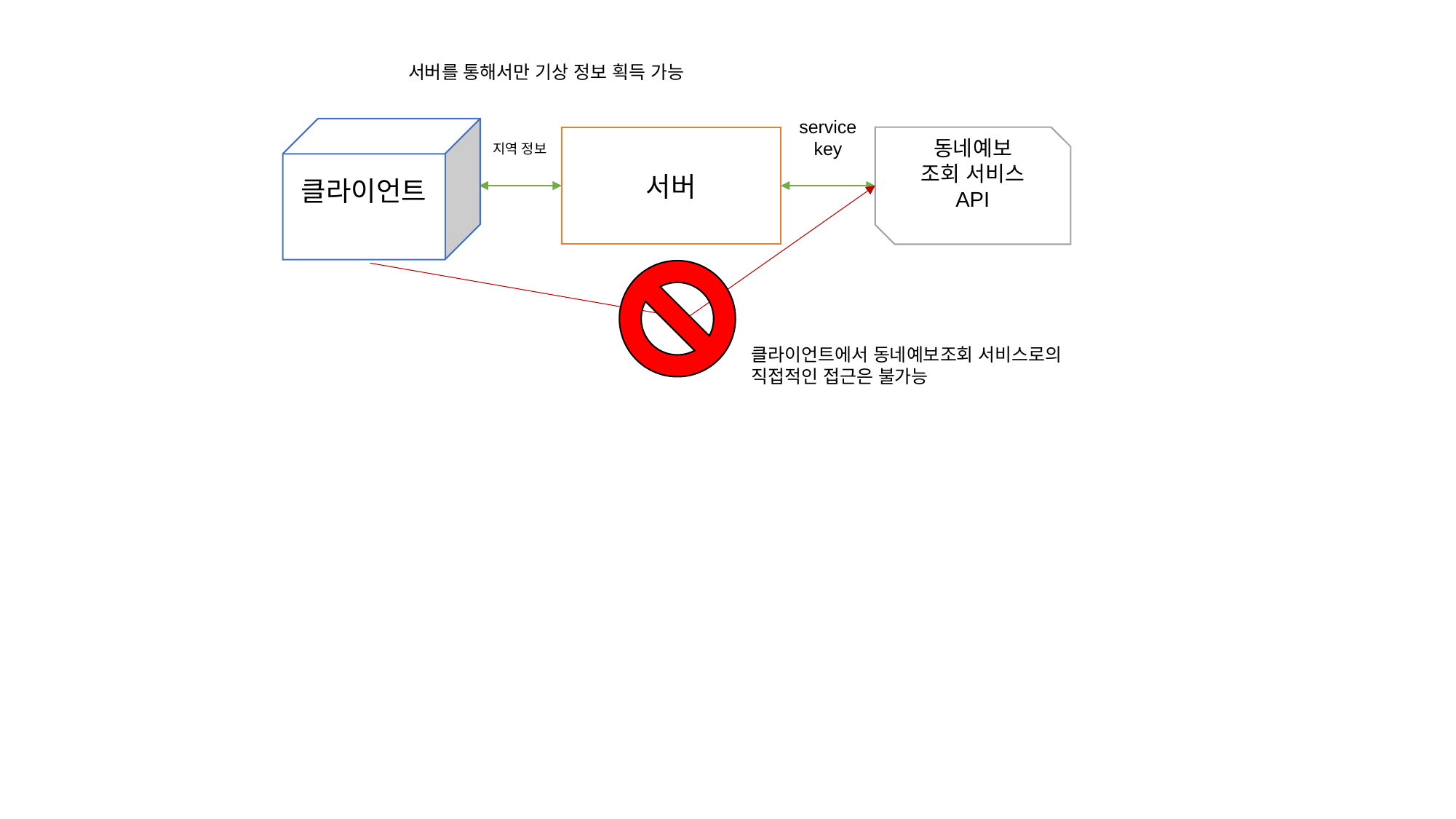

서버를 통해서만 기상 정보 획득 가능

service
key
클라이언트

동네예보
조회 서비스
API

서버
지역 정보

클라이언트에서 동네예보조회 서비스로의
직접적인 접근은 불가능